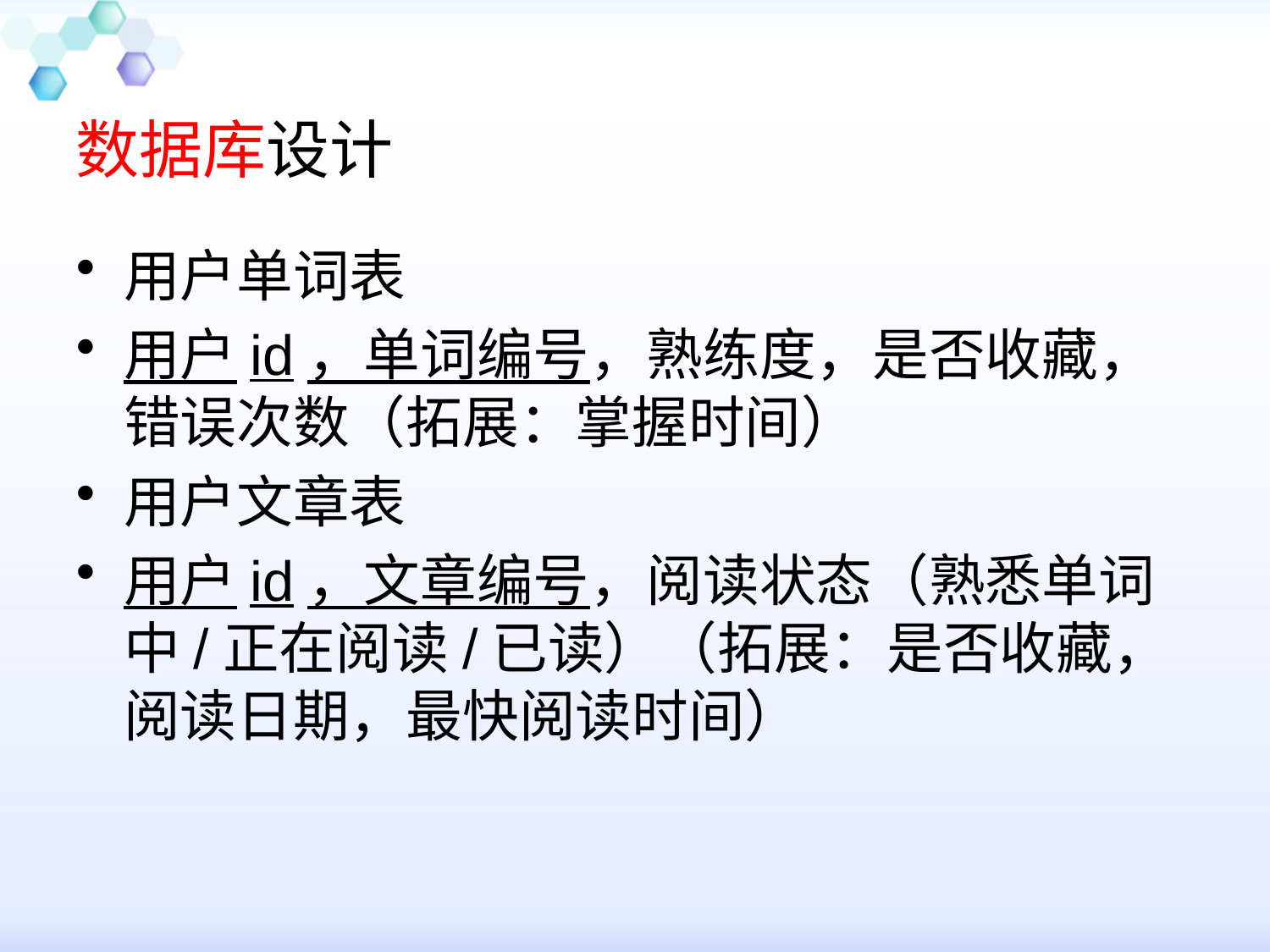

# 数据库设计
用户单词表
用户id，单词编号，熟练度，是否收藏，错误次数（拓展：掌握时间）
用户文章表
用户id，文章编号，阅读状态（熟悉单词中/正在阅读/已读）（拓展：是否收藏，阅读日期，最快阅读时间）